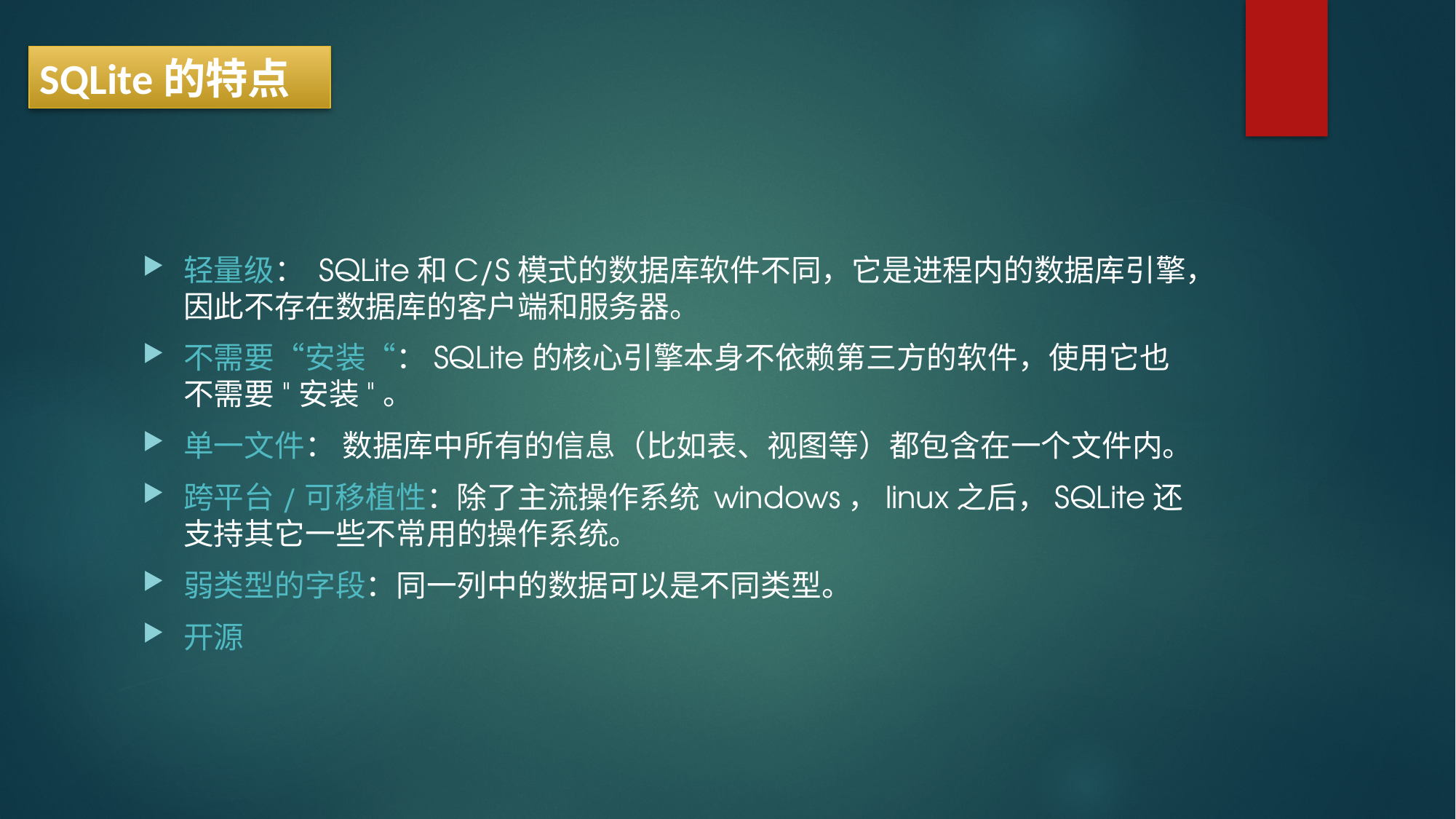

SQLite的特点
轻量级： SQLite和C/S模式的数据库软件不同，它是进程内的数据库引擎，因此不存在数据库的客户端和服务器。
不需要“安装“：SQLite的核心引擎本身不依赖第三方的软件，使用它也不需要"安装"。
单一文件： 数据库中所有的信息（比如表、视图等）都包含在一个文件内。
跨平台/可移植性：除了主流操作系统 windows，linux之后，SQLite还支持其它一些不常用的操作系统。
弱类型的字段：同一列中的数据可以是不同类型。
开源